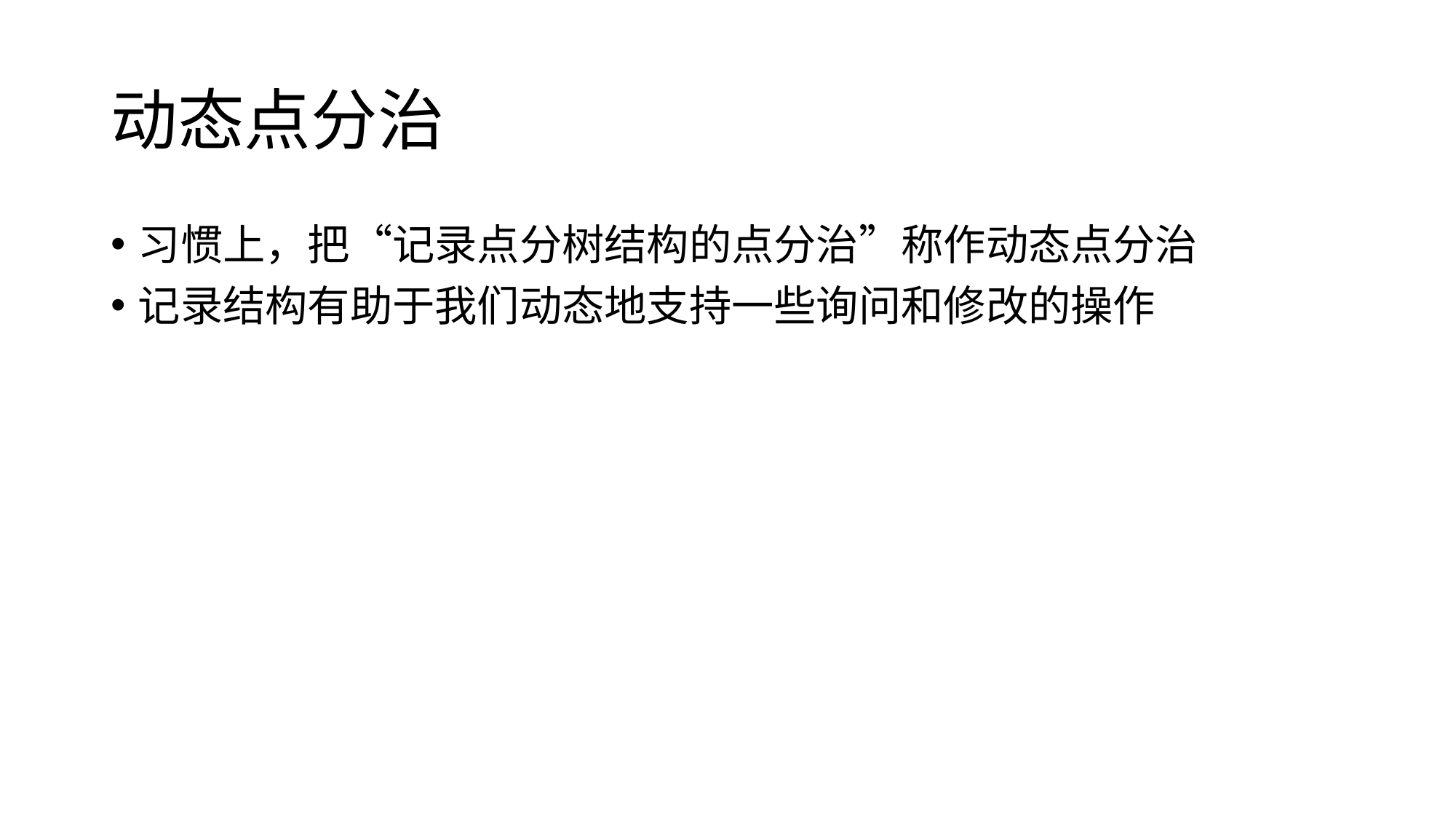

# 动态点分治
习惯上，把“记录点分树结构的点分治”称作动态点分治
记录结构有助于我们动态地支持一些询问和修改的操作